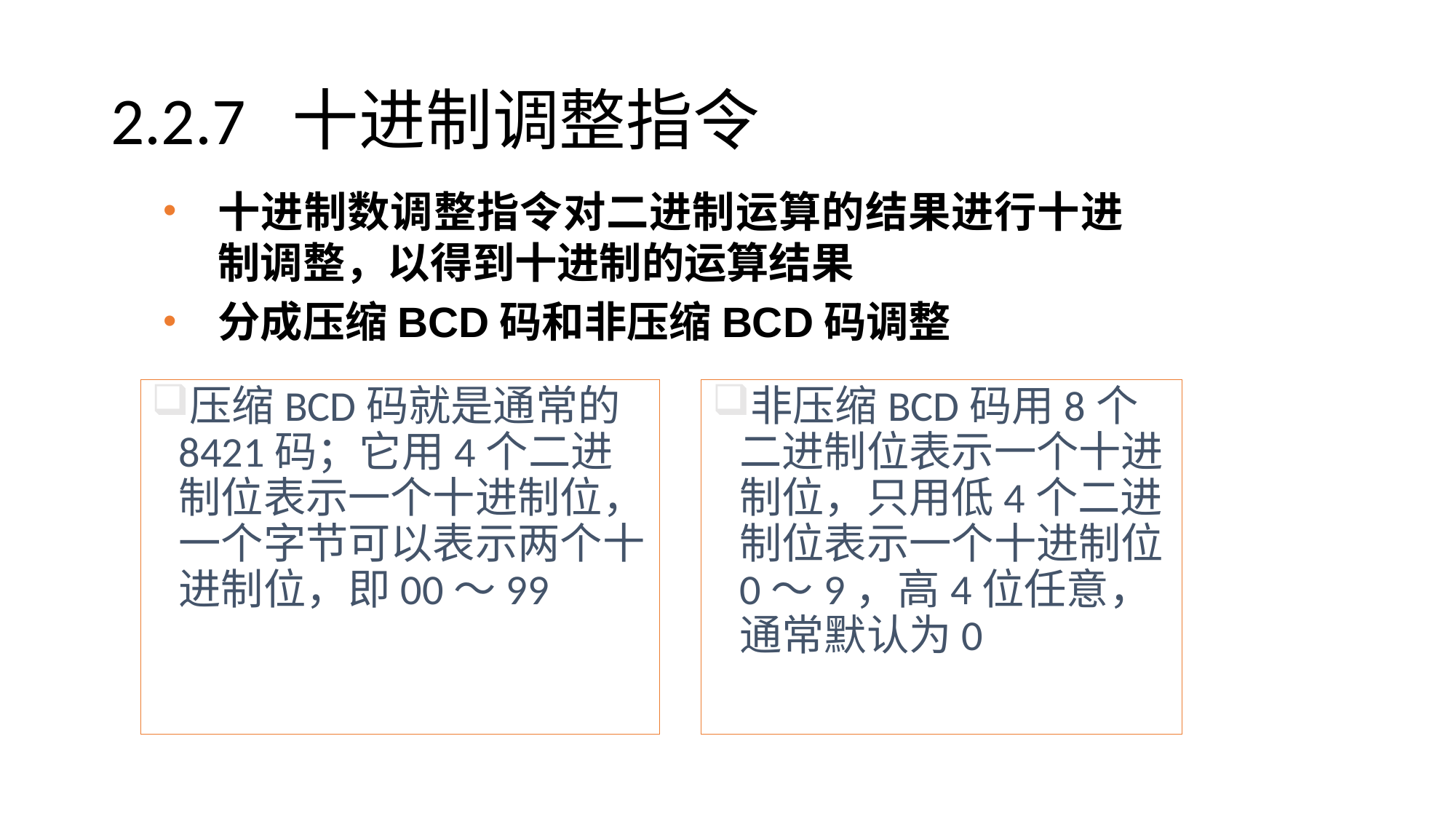

# 2.2.7  十进制调整指令
十进制数调整指令对二进制运算的结果进行十进制调整，以得到十进制的运算结果
分成压缩BCD码和非压缩BCD码调整
压缩BCD码就是通常的8421码；它用4个二进制位表示一个十进制位，一个字节可以表示两个十进制位，即00～99
非压缩BCD码用8个二进制位表示一个十进制位，只用低4个二进制位表示一个十进制位0～9，高4位任意，通常默认为0